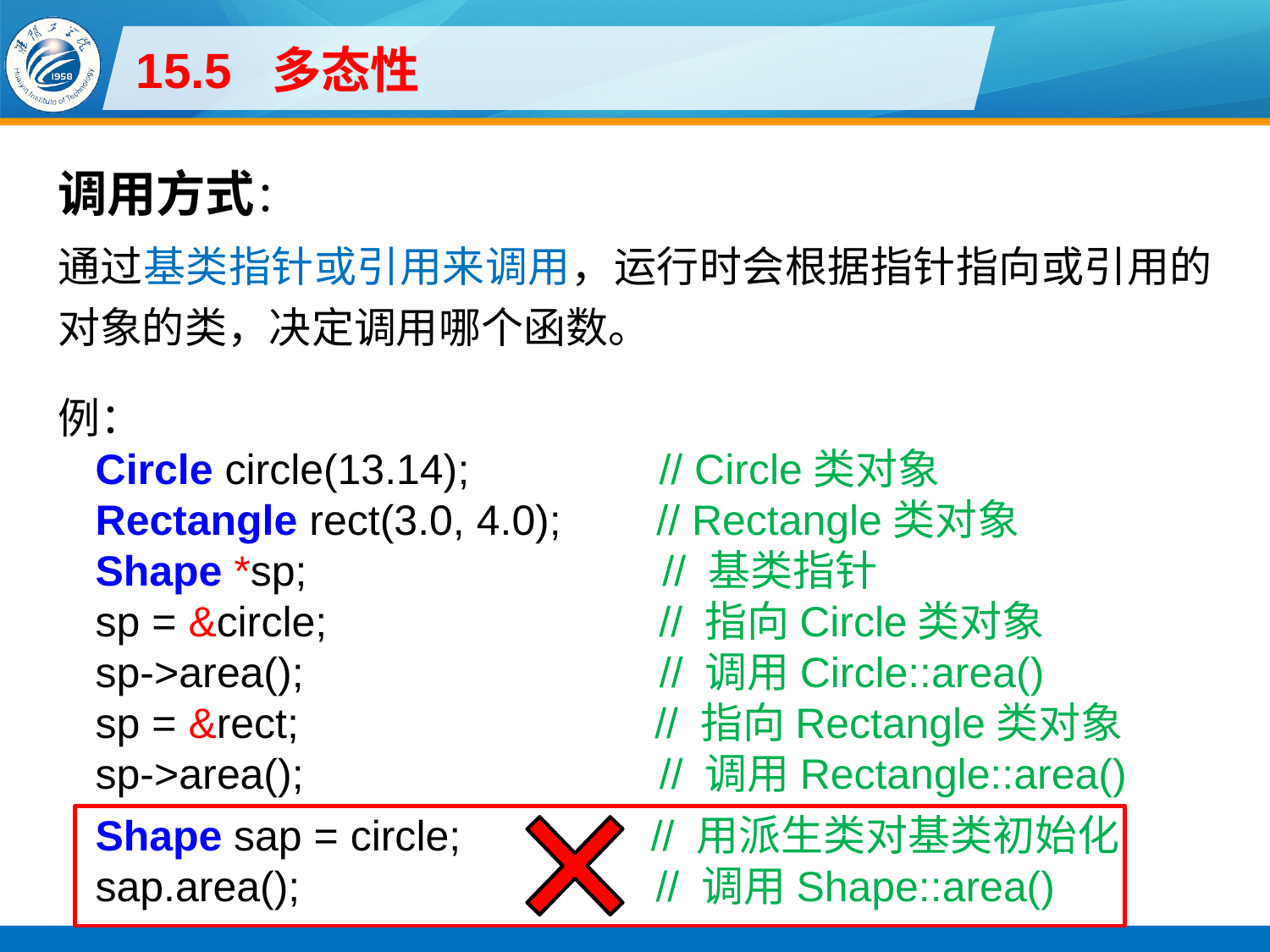

# 15.5  多态性
调用方式：
通过基类指针或引用来调用，运行时会根据指针指向或引用的对象的类，决定调用哪个函数。
例：
Circle circle(13.14);                // Circle类对象
Rectangle rect(3.0, 4.0);        // Rectangle类对象
Shape *sp;                              // 基类指针
sp = &circle;                            // 指向Circle类对象
sp->area();                              // 调用Circle::area()
sp = &rect;                              // 指向Rectangle类对象
sp->area();                              // 调用Rectangle::area()
Shape sap = circle;                // 用派生类对基类初始化
sap.area();                              // 调用Shape::area()